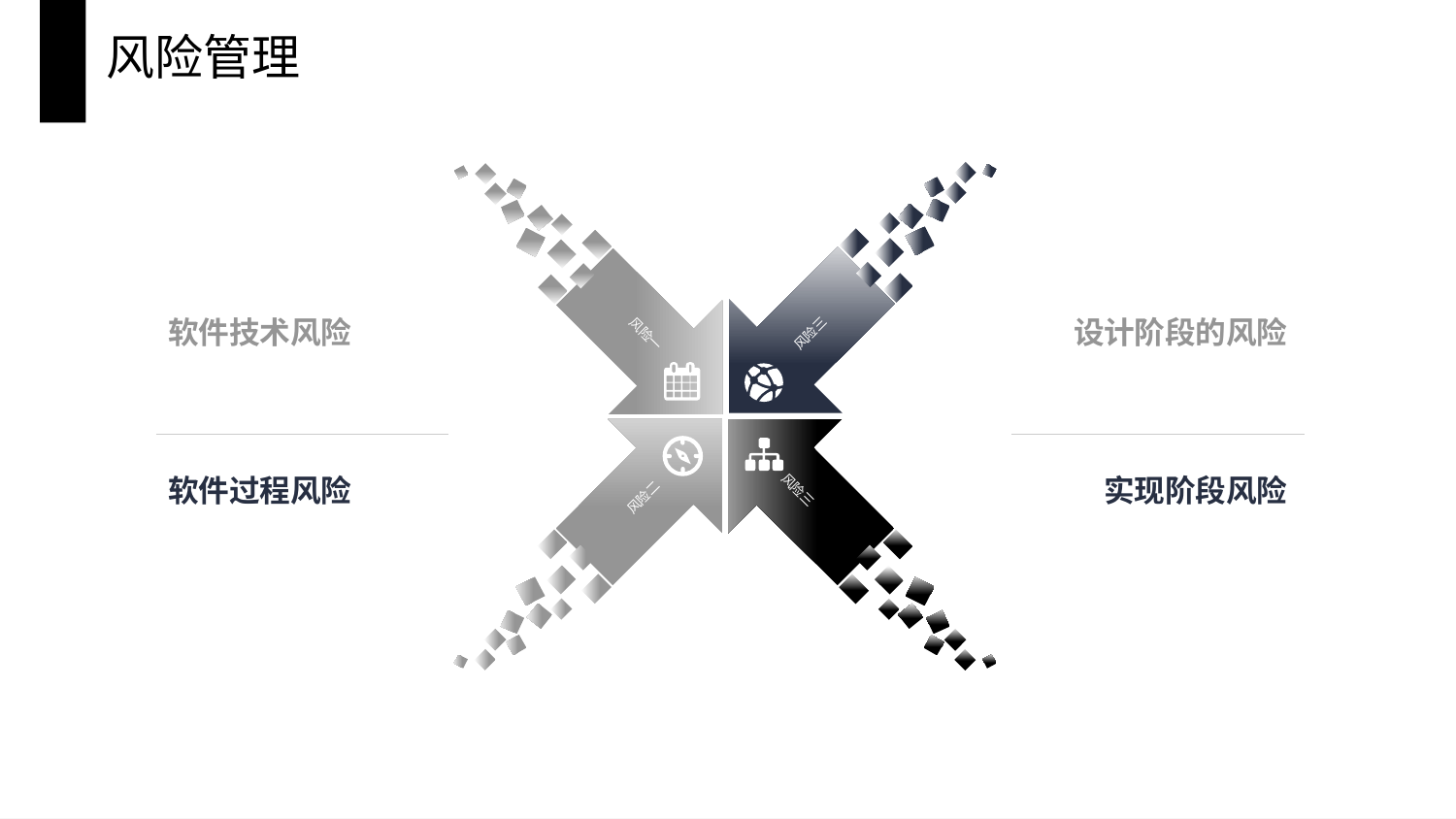

风险管理

风险三
风险一

风险三
风险二
软件技术风险
软件过程风险
设计阶段的风险
实现阶段风险